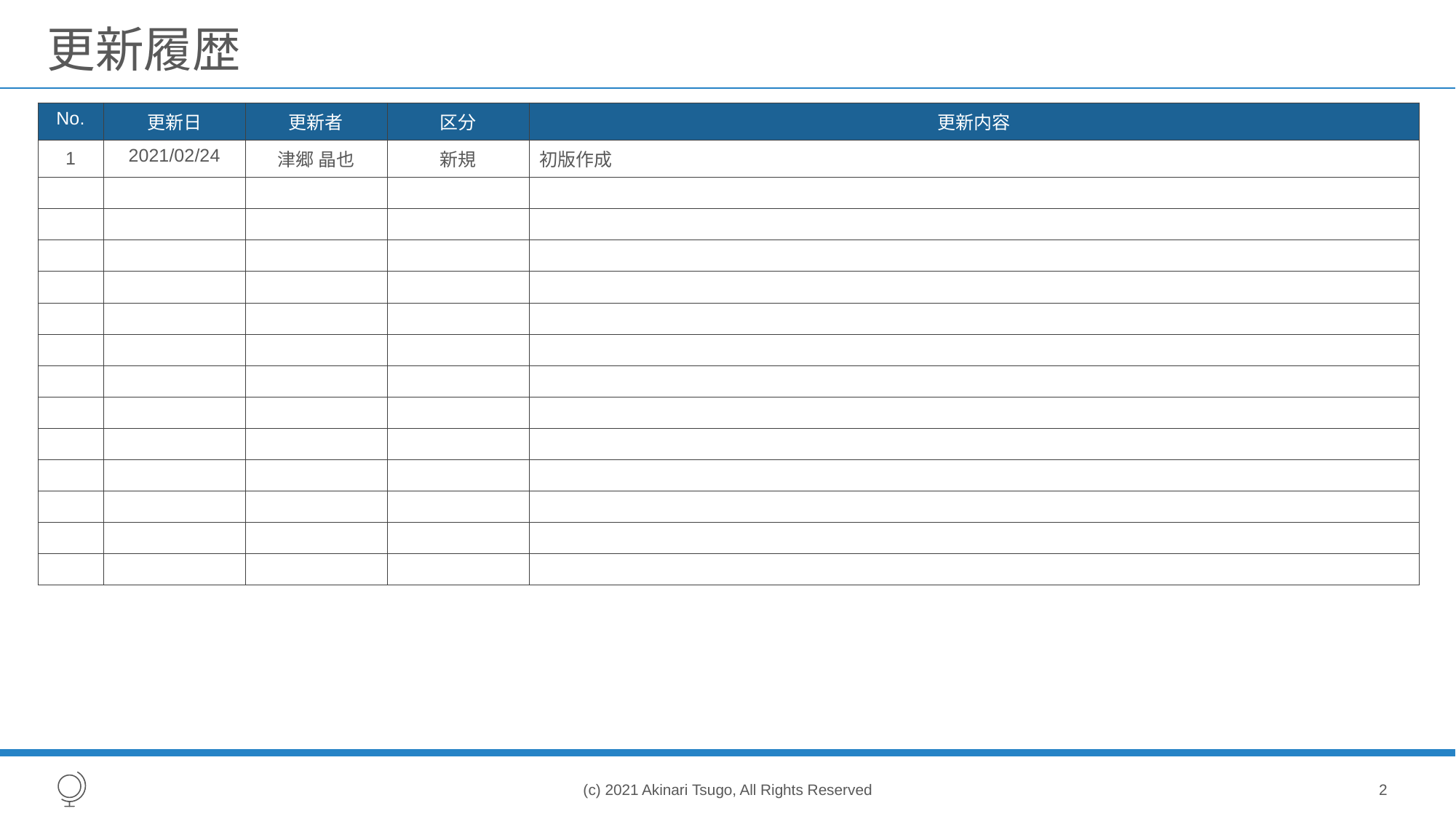

# 更新履歴
| No. | 更新日 | 更新者 | 区分 | 更新内容 |
| --- | --- | --- | --- | --- |
| 1 | 2021/02/24 | 津郷 晶也 | 新規 | 初版作成 |
|  |  |  |  |  |
|  |  |  |  |  |
|  |  |  |  |  |
|  |  |  |  |  |
|  |  |  |  |  |
|  |  |  |  |  |
|  |  |  |  |  |
|  |  |  |  |  |
|  |  |  |  |  |
|  |  |  |  |  |
|  |  |  |  |  |
|  |  |  |  |  |
|  |  |  |  |  |